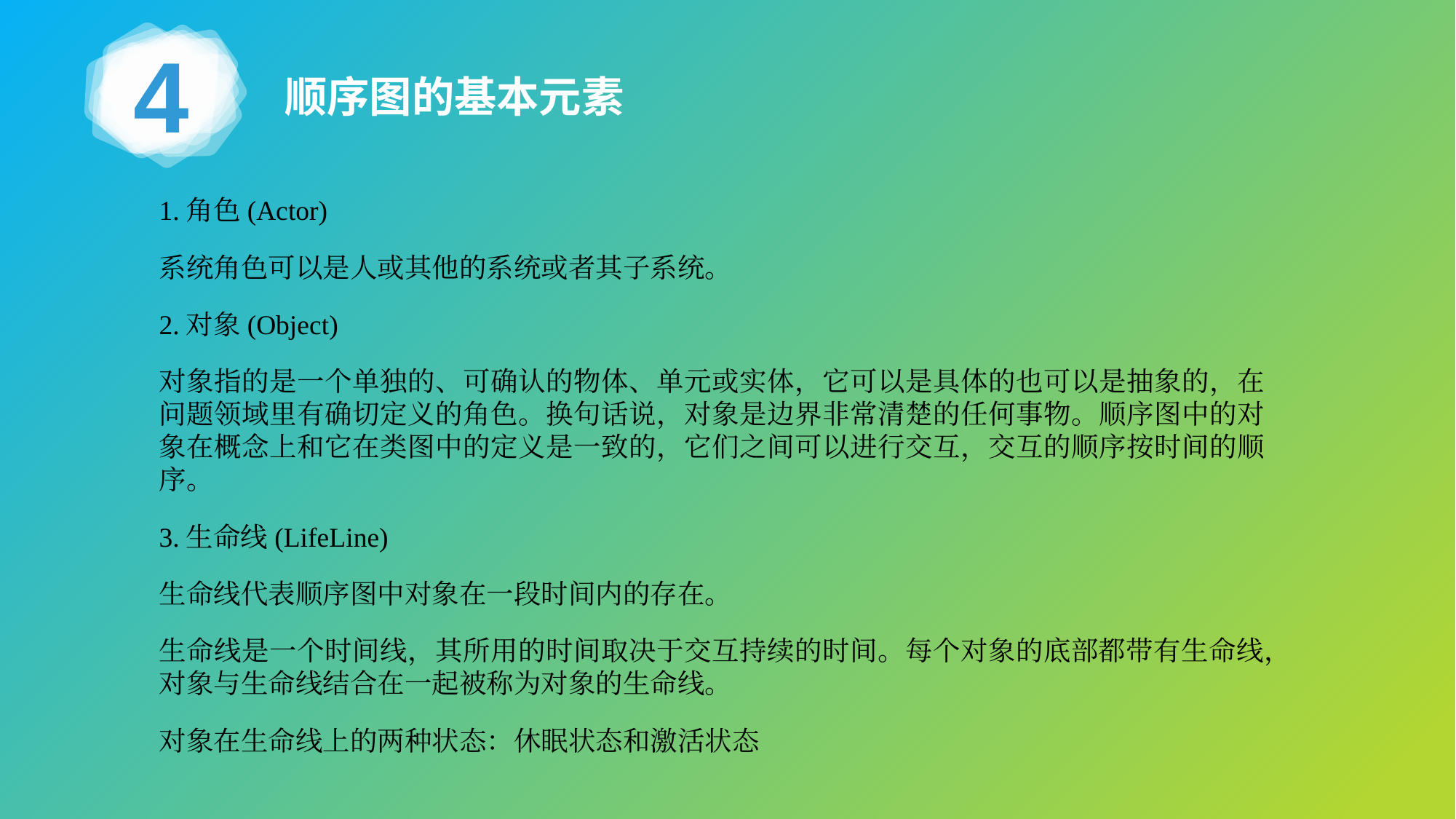

4

顺序图的基本元素
1.角色(Actor)
系统角色可以是人或其他的系统或者其子系统。
2.对象(Object)
对象指的是一个单独的、可确认的物体、单元或实体，它可以是具体的也可以是抽象的，在问题领域里有确切定义的角色。换句话说，对象是边界非常清楚的任何事物。顺序图中的对象在概念上和它在类图中的定义是一致的，它们之间可以进行交互，交互的顺序按时间的顺序。
3.生命线(LifeLine)
生命线代表顺序图中对象在一段时间内的存在。
生命线是一个时间线，其所用的时间取决于交互持续的时间。每个对象的底部都带有生命线，对象与生命线结合在一起被称为对象的生命线。
对象在生命线上的两种状态：休眠状态和激活状态